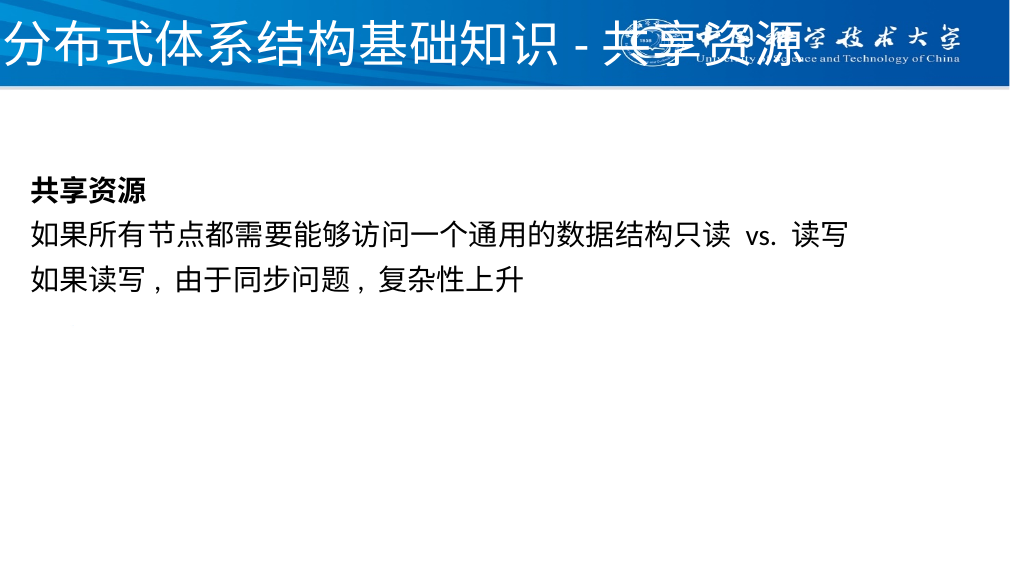

# 分布式体系结构基础知识-共享资源
共享资源
如果所有节点都需要能够访问一个通用的数据结构只读 vs. 读写
如果读写, 由于同步问题, 复杂性上升